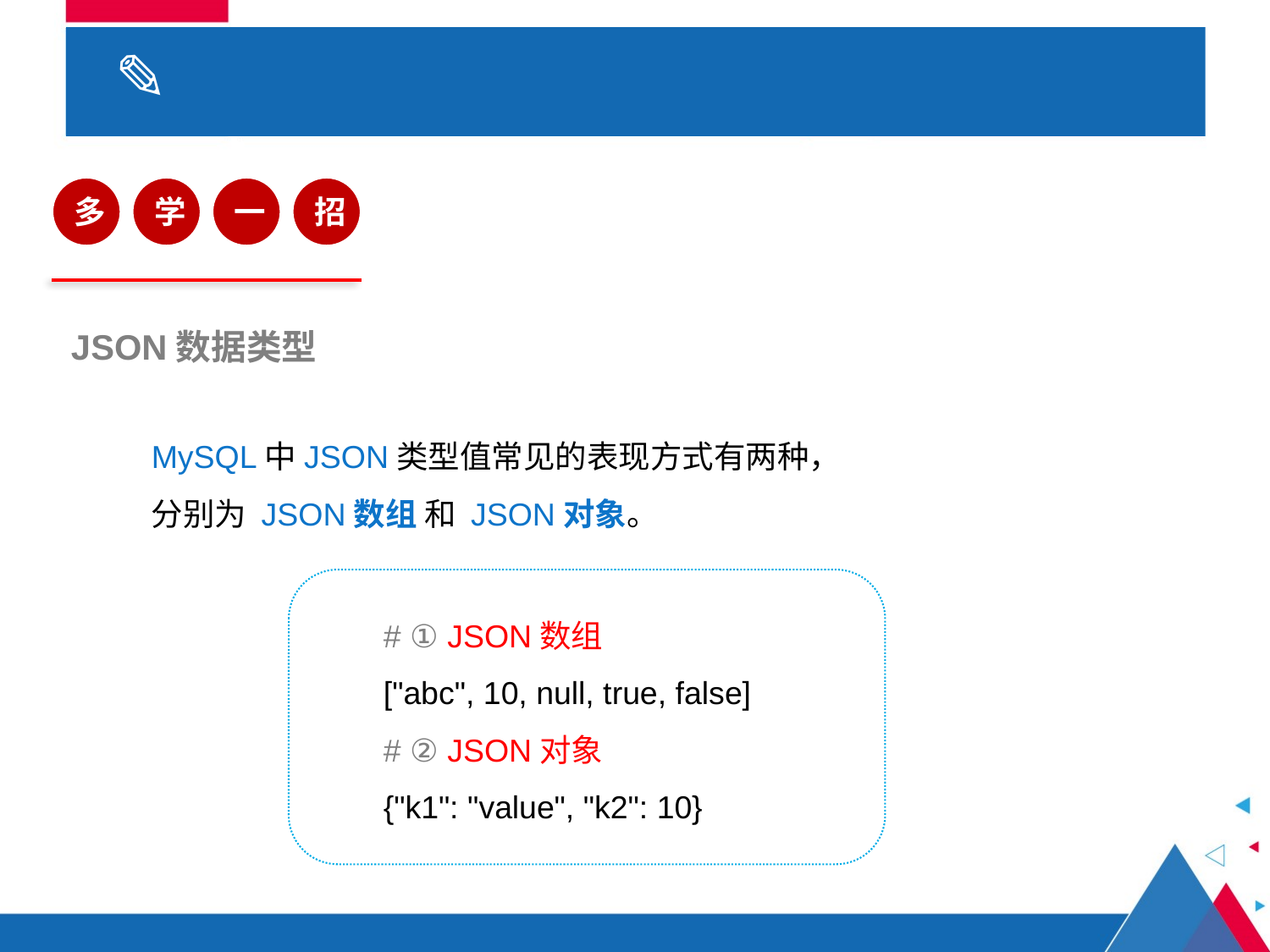

# 3.1 数据类型
多
学
一
招
JSON数据类型
MySQL中JSON类型值常见的表现方式有两种，分别为 JSON数组 和 JSON对象。

# ① JSON数组
["abc", 10, null, true, false]
# ② JSON对象
{"k1": "value", "k2": 10}